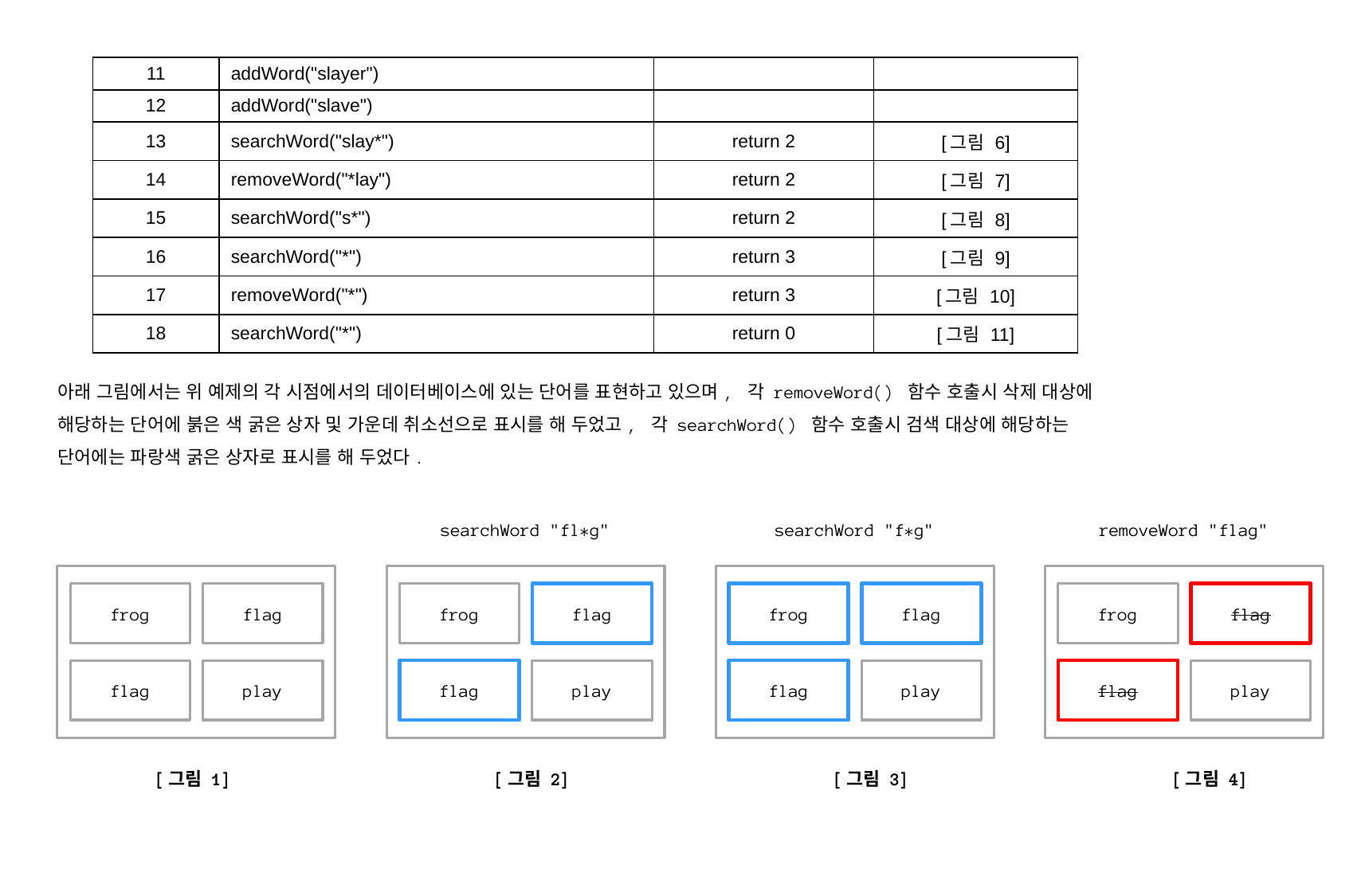

| 11 | addWord("slayer") |  |  |
| --- | --- | --- | --- |
| 12 | addWord("slave") |  |  |
| 13 | searchWord("slay\*") | return 2 | [그림 6] |
| 14 | removeWord("\*lay") | return 2 | [그림 7] |
| 15 | searchWord("s\*") | return 2 | [그림 8] |
| 16 | searchWord("\*") | return 3 | [그림 9] |
| 17 | removeWord("\*") | return 3 | [그림 10] |
| 18 | searchWord("\*") | return 0 | [그림 11] |
아래 그림에서는 위 예제의 각 시점에서의 데이터베이스에 있는 단어를 표현하고 있으며, 각 removeWord() 함수 호출시 삭제 대상에
해당하는 단어에 붉은 색 굵은 상자 및 가운데 취소선으로 표시를 해 두었고, 각 searchWord() 함수 호출시 검색 대상에 해당하는
단어에는 파랑색 굵은 상자로 표시를 해 두었다.
searchWord "fl*g"
searchWord "f*g"
removeWord "flag"

frog
flag
flag
play

frog
flag
flag
play

frog
flag
flag
play

frog
flag
flag
play
[그림 1]
[그림 2]
[그림 3]
[그림 4]